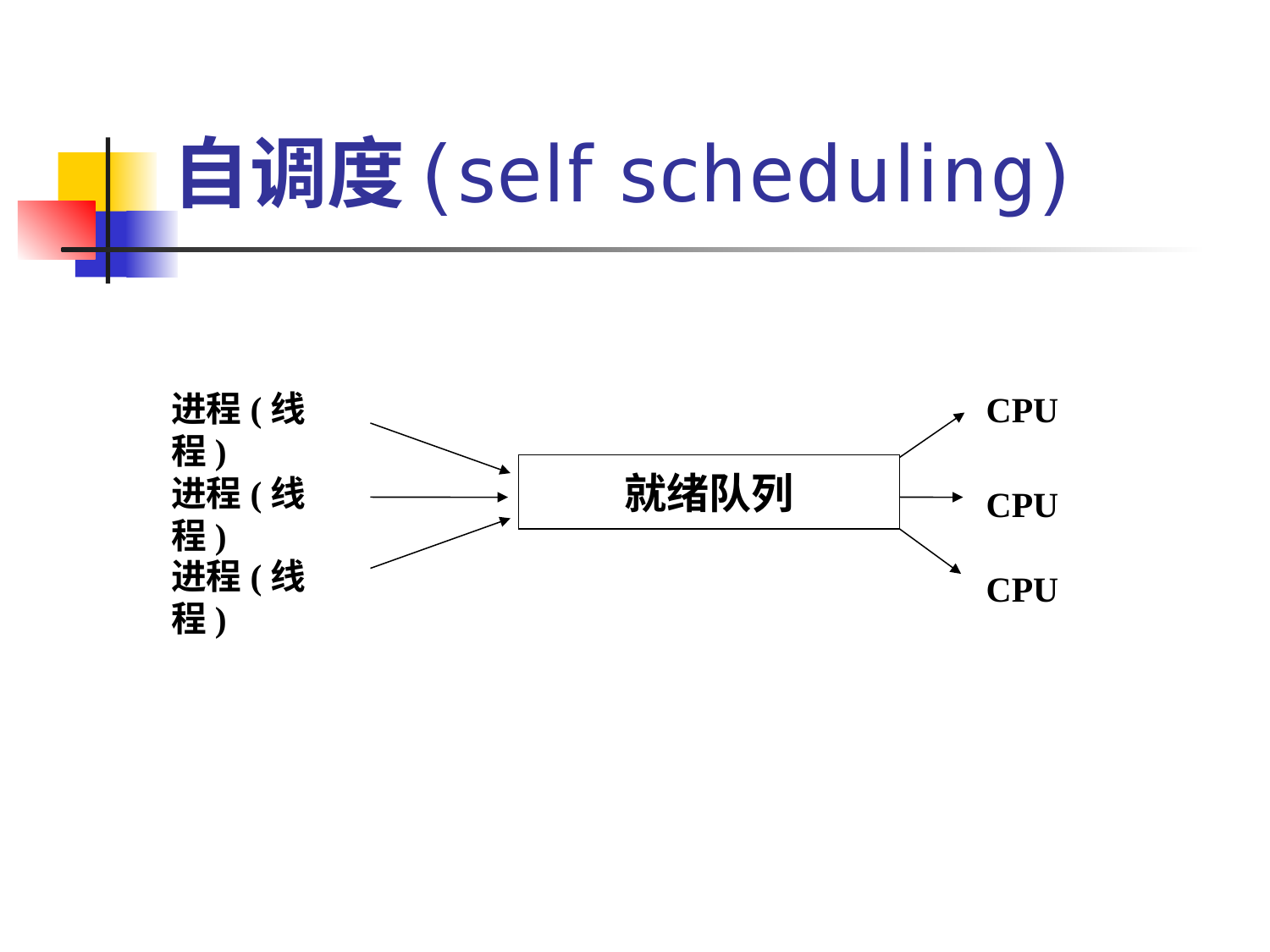

# 自调度(self scheduling)
进程(线程)
CPU

就绪队列
进程(线程)
CPU

进程(线程)
CPU